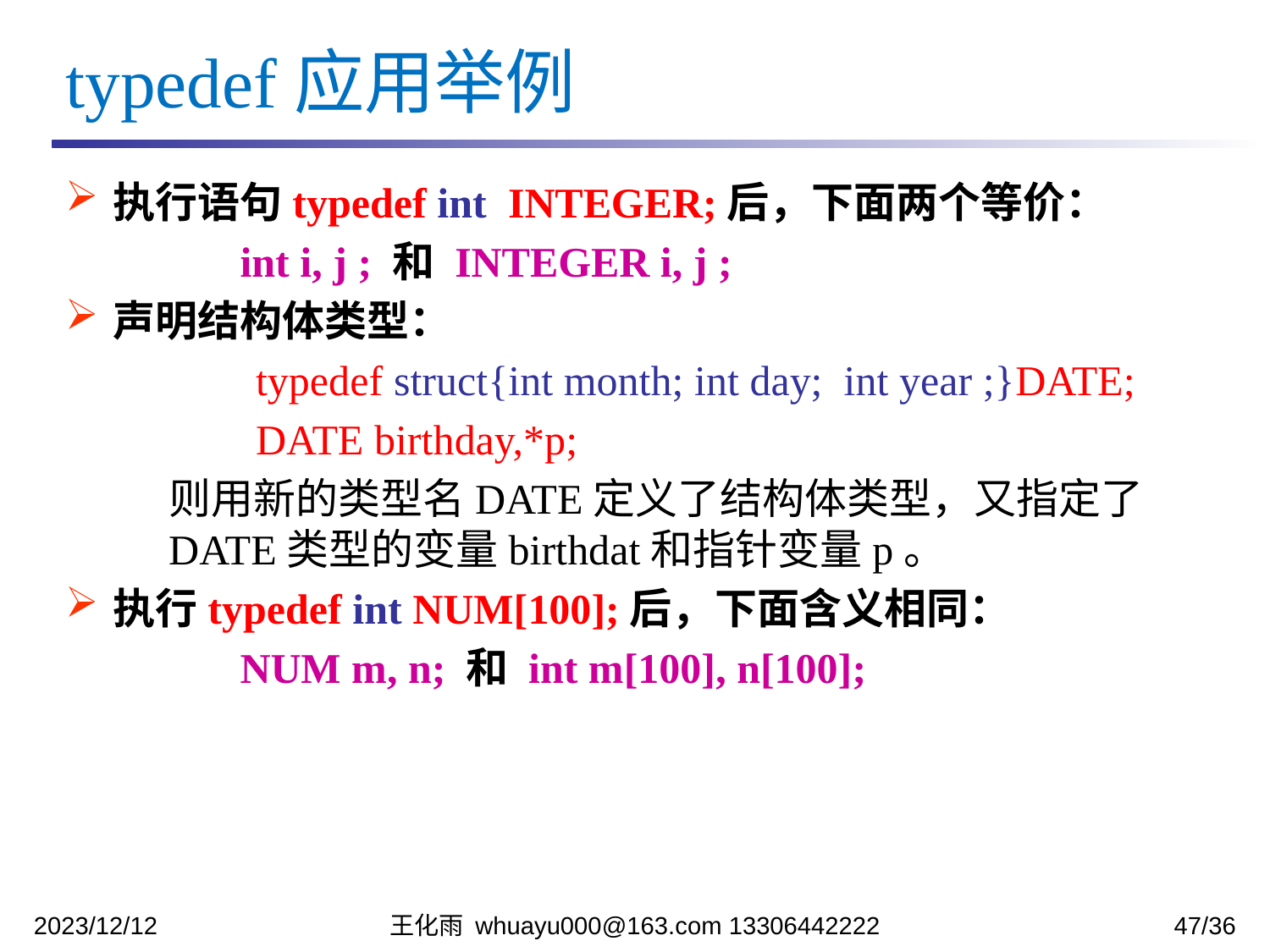

typedef应用举例
执行语句typedef int  INTEGER;后，下面两个等价：
		int i, j ; 和 INTEGER i, j ;
声明结构体类型：
typedef struct{int month; int day;  int year ;}DATE;
DATE birthday,*p;
	则用新的类型名DATE定义了结构体类型，又指定了DATE类型的变量birthdat和指针变量p。
执行typedef int NUM[100];后，下面含义相同：
		NUM m, n; 和 int m[100], n[100];
2023/12/12
王化雨 whuayu000@163.com 13306442222
47/36